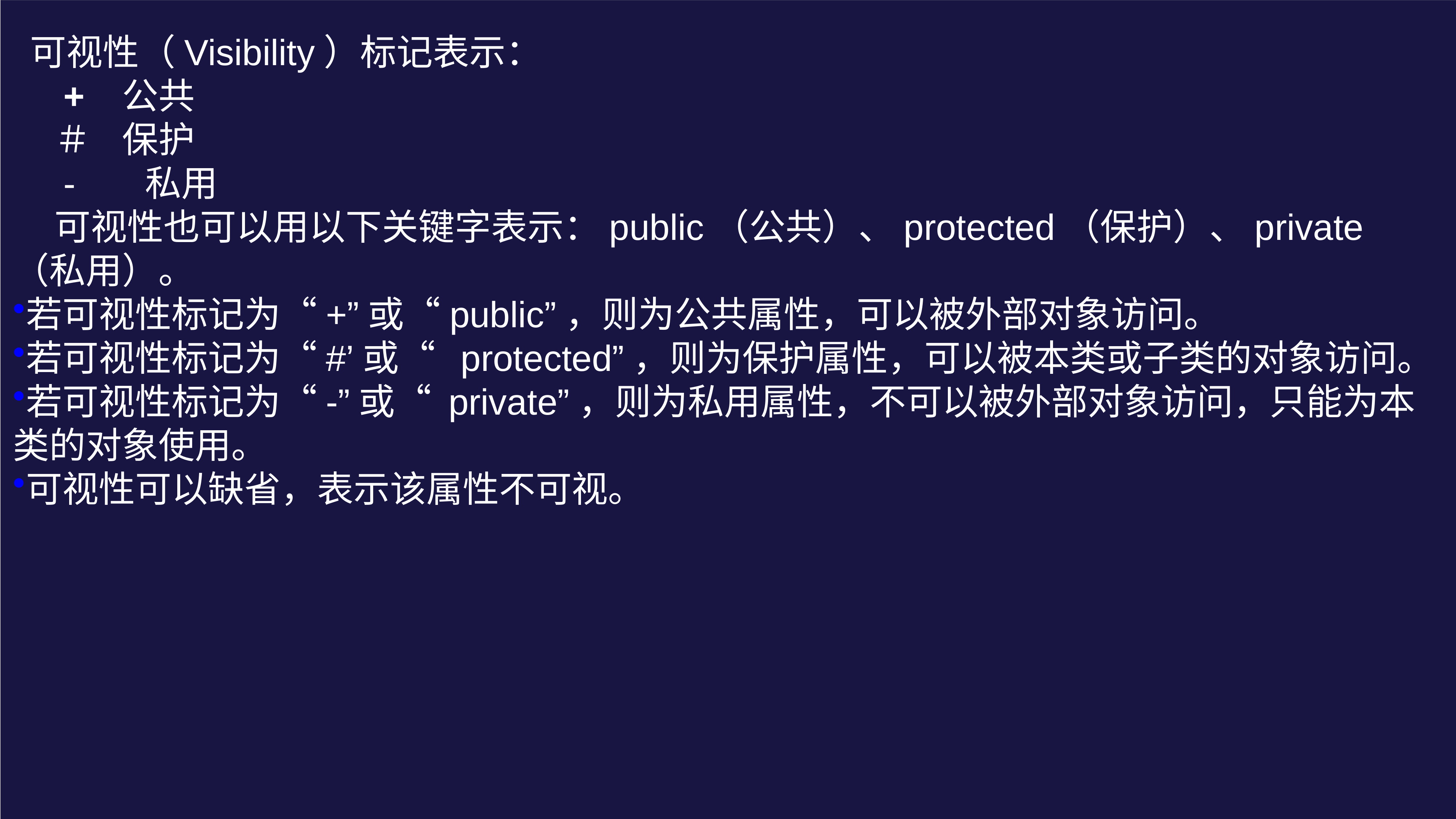

可视性（Visibility）标记表示：
     +	公共
    ＃	保护
     -      私用
    可视性也可以用以下关键字表示：public（公共）、protected（保护）、private（私用）。
若可视性标记为“+”或“public”，则为公共属性，可以被外部对象访问。
若可视性标记为“#’或“  protected”，则为保护属性，可以被本类或子类的对象访问。
若可视性标记为“-”或“ private”，则为私用属性，不可以被外部对象访问，只能为本类的对象使用。
可视性可以缺省，表示该属性不可视。